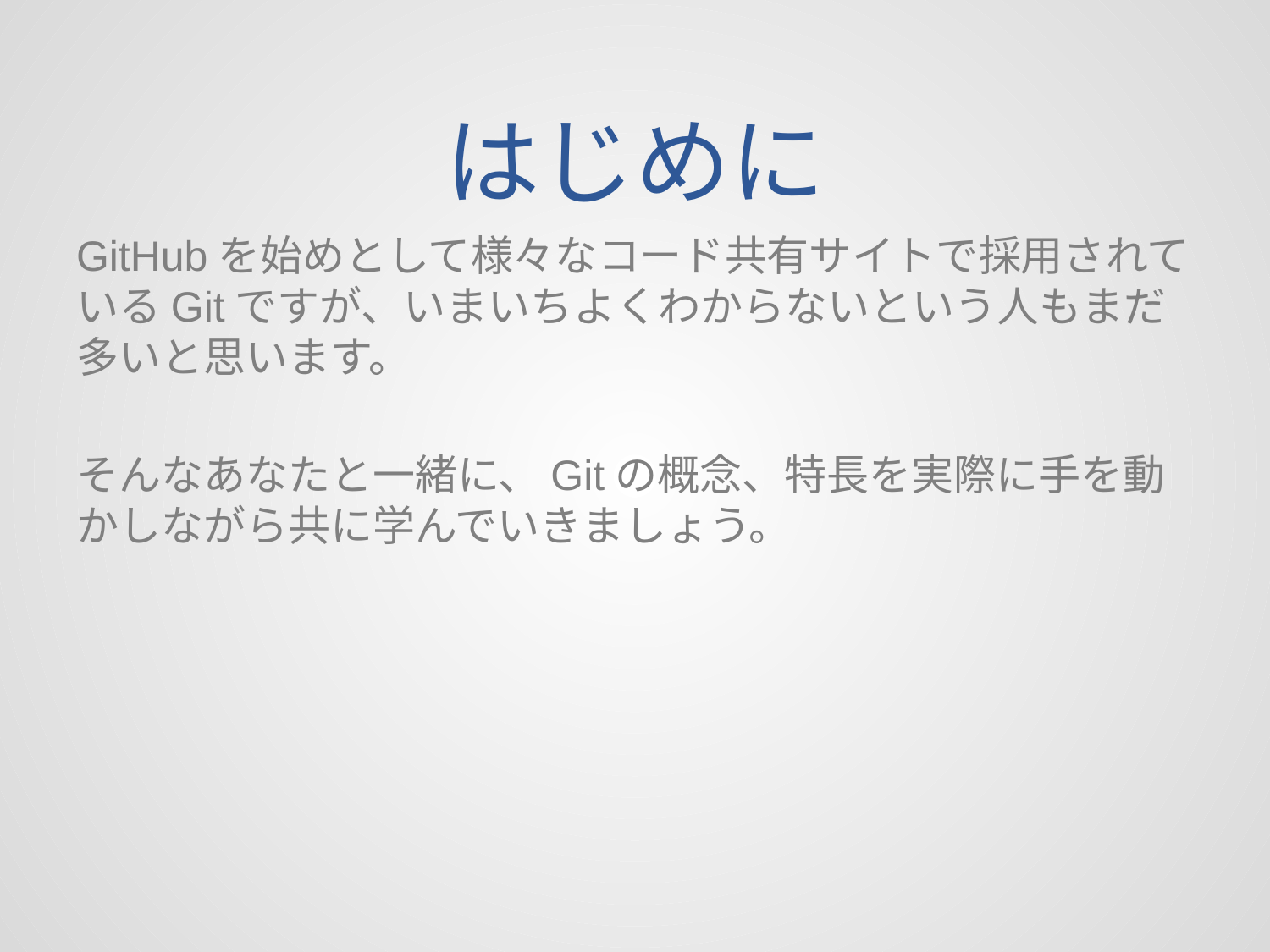

# はじめに
GitHubを始めとして様々なコード共有サイトで採用されているGitですが、いまいちよくわからないという人もまだ多いと思います。

そんなあなたと一緒に、Gitの概念、特長を実際に手を動かしながら共に学んでいきましょう。